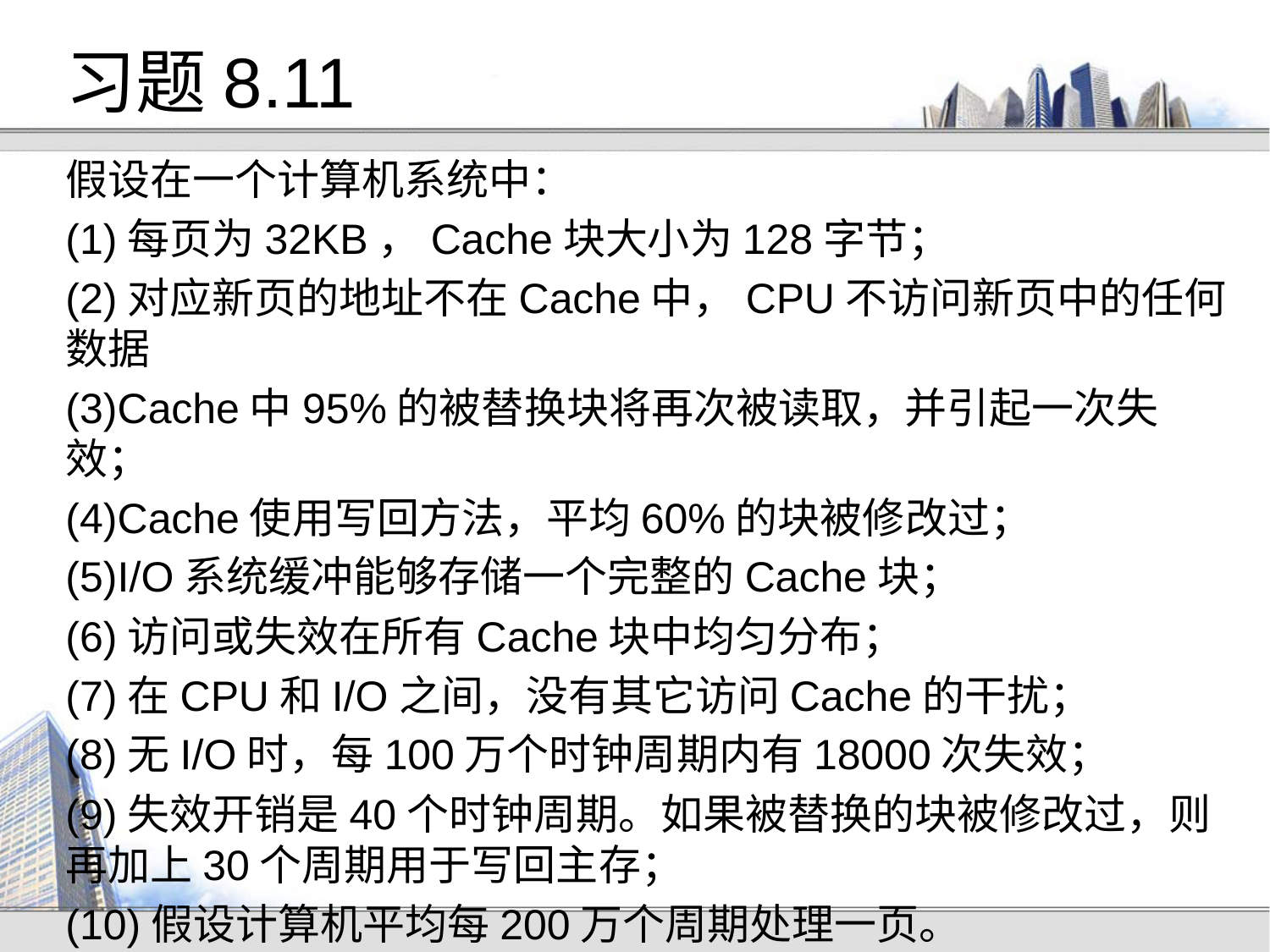

# 习题8.11
假设在一个计算机系统中：
(1)每页为32KB，Cache块大小为128字节；
(2)对应新页的地址不在Cache中，CPU不访问新页中的任何数据
(3)Cache中95%的被替换块将再次被读取，并引起一次失效；
(4)Cache使用写回方法，平均60%的块被修改过；
(5)I/O系统缓冲能够存储一个完整的Cache块；
(6)访问或失效在所有Cache块中均匀分布；
(7)在CPU和I/O之间，没有其它访问Cache的干扰；
(8)无I/O时，每100万个时钟周期内有18000次失效；
(9)失效开销是40个时钟周期。如果被替换的块被修改过，则再加上30个周期用于写回主存；
(10)假设计算机平均每200万个周期处理一页。
试分析I/O对于性能的影响有多大？